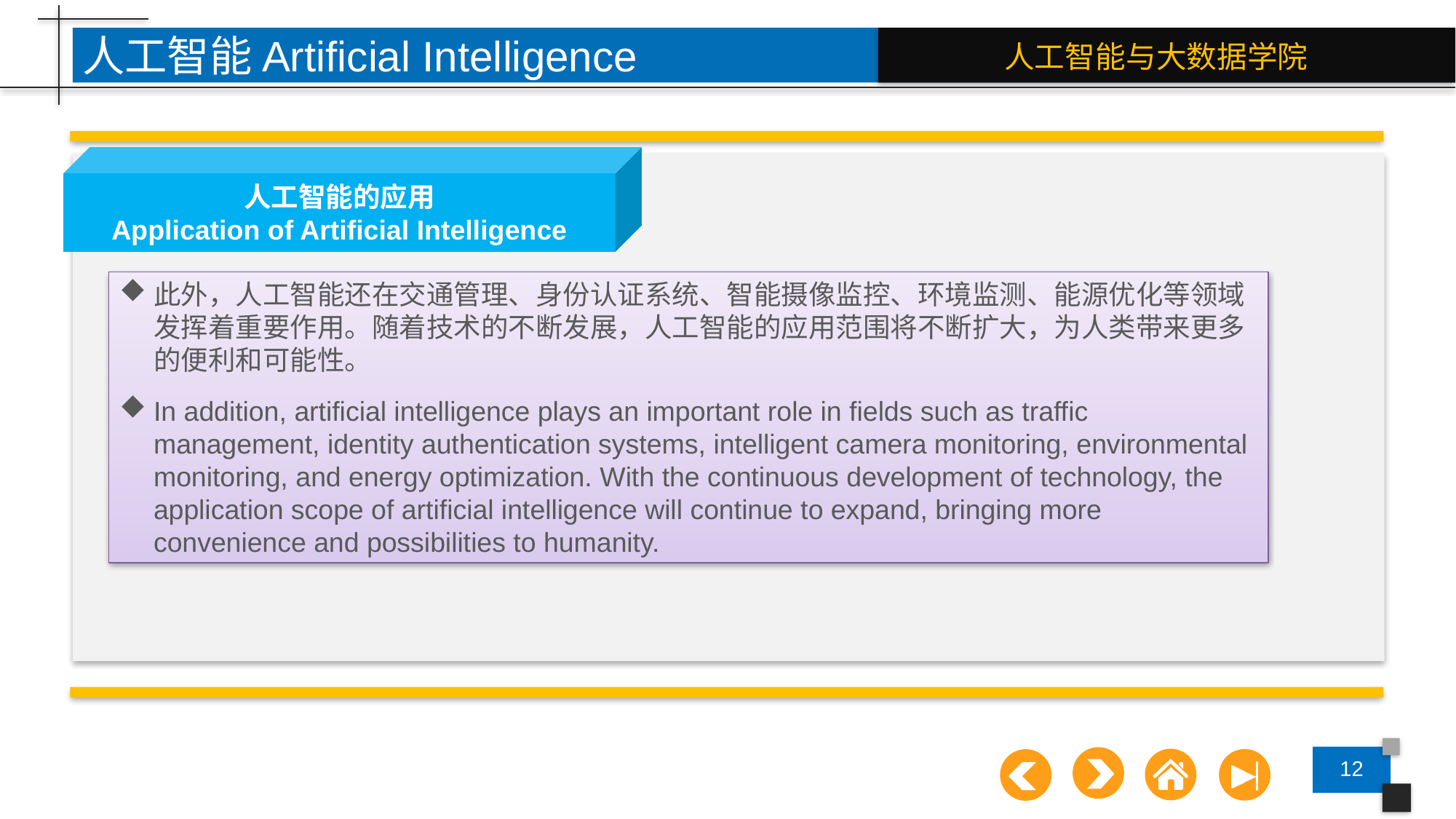

人工智能Artificial Intelligence
人工智能的应用
Application of Artificial Intelligence
此外，人工智能还在交通管理、身份认证系统、智能摄像监控、环境监测、能源优化等领域发挥着重要作用。随着技术的不断发展，人工智能的应用范围将不断扩大，为人类带来更多的便利和可能性。
In addition, artificial intelligence plays an important role in fields such as traffic management, identity authentication systems, intelligent camera monitoring, environmental monitoring, and energy optimization. With the continuous development of technology, the application scope of artificial intelligence will continue to expand, bringing more convenience and possibilities to humanity.